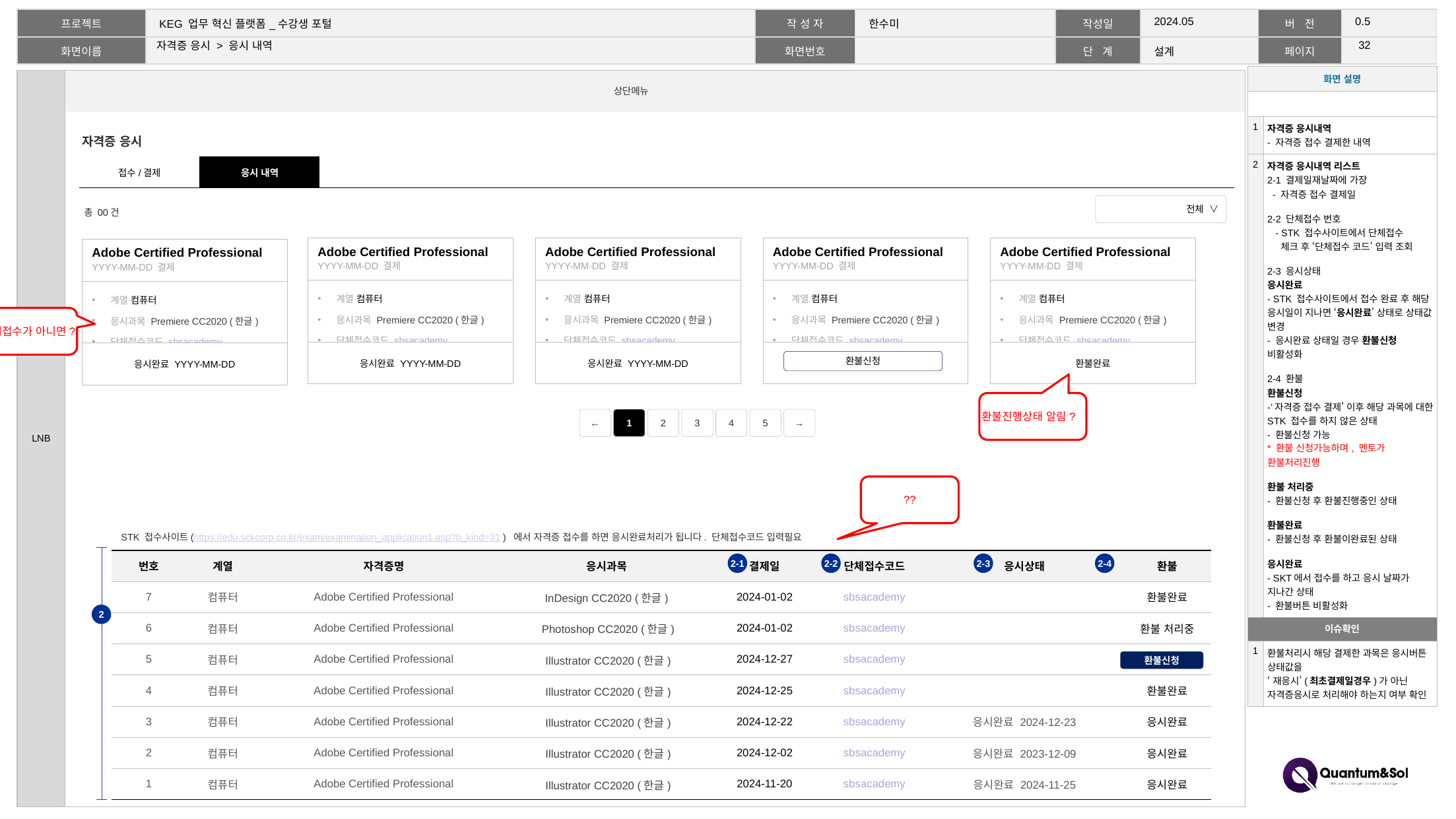

32

# 자격증 응시 > 응시 내역
| 화면 설명 |  |
| --- | --- |
|  |  |
| 1 | 자격증 응시내역 - 자격증 접수 결제한 내역 |
| 2 | 자격증 응시내역 리스트 2-1 결제일재날짜에 가장 - 자격증 접수 결제일 2-2 단체접수 번호 - STK 접수사이트에서 단체접수 체크 후 ‘단체접수 코드’ 입력 조회 2-3 응시상태 응시완료 - STK 접수사이트에서 접수 완료 후 해당 응시일이 지나면 ‘응시완료’ 상태로 상태값 변경 - 응시완료 상태일 경우 환불신청 비활성화 2-4 환불 환불신청 -’자격증 접수 결제’ 이후 해당 과목에 대한 STK 접수를 하지 않은 상태 - 환불신청 가능 \* 환불 신청가능하며, 멘토가 환불처리진행 환불 처리중 - 환불신청 후 환불진행중인 상태 환불완료 - 환불신청 후 환불이완료된 상태 응시완료 - SKT에서 접수를 하고 응시 날짜가 지나간 상태 - 환불버튼 비활성화 |
| 이슈확인 |  |
| 1 | 환불처리시 해당 결제한 과목은 응시버튼 상태값을 ‘재응시’(최초결제일경우)가 아닌 자격증응시로 처리해야 하는지 여부 확인 |
자격증 응시
| 접수/결제 | 응시 내역 |  |  |  |  |  |  |  |  |
| --- | --- | --- | --- | --- | --- | --- | --- | --- | --- |
전체  ∨
총 00건
| Adobe Certified Professional YYYY-MM-DD 결제 |
| --- |
| 계열 컴퓨터 응시과목 Premiere CC2020 (한글) 단체접수코드 sbsacademy |
| 응시완료 YYYY-MM-DD |
| Adobe Certified Professional YYYY-MM-DD 결제 |
| --- |
| 계열 컴퓨터 응시과목 Premiere CC2020 (한글) 단체접수코드 sbsacademy |
| 응시완료 YYYY-MM-DD |
| Adobe Certified Professional YYYY-MM-DD 결제 |
| --- |
| 계열 컴퓨터 응시과목 Premiere CC2020 (한글) 단체접수코드 sbsacademy |
|  |
| Adobe Certified Professional YYYY-MM-DD 결제 |
| --- |
| 계열 컴퓨터 응시과목 Premiere CC2020 (한글) 단체접수코드 sbsacademy |
| 환불완료 |
| Adobe Certified Professional YYYY-MM-DD 결제 |
| --- |
| 계열 컴퓨터 응시과목 Premiere CC2020 (한글) 단체접수코드 sbsacademy |
| 응시완료 YYYY-MM-DD |
단체접수가 아니면?
환불신청
환불진행상태 알림?
←
1
2
3
4
5
→
??
STK 접수사이트(https://edu.sckcorp.co.kr/exam/examination_application1.asp?b_kind=31 )  에서 자격증 접수를 하면 응시완료처리가 됩니다. 단체접수코드 입력필요
| 번호 | 계열 | 자격증명 | 응시과목 | 결제일 | 단체접수코드 | 응시상태 | 환불 |
| --- | --- | --- | --- | --- | --- | --- | --- |
| 7 | 컴퓨터 | Adobe Certified Professional | InDesign CC2020 (한글) | 2024-01-02 | sbsacademy |  | 환불완료 |
| 6 | 컴퓨터 | Adobe Certified Professional | Photoshop CC2020 (한글) | 2024-01-02 | sbsacademy |  | 환불 처리중 |
| 5 | 컴퓨터 | Adobe Certified Professional | Illustrator CC2020 (한글) | 2024-12-27 | sbsacademy |  |  |
| 4 | 컴퓨터 | Adobe Certified Professional | Illustrator CC2020 (한글) | 2024-12-25 | sbsacademy |  | 환불완료 |
| 3 | 컴퓨터 | Adobe Certified Professional | Illustrator CC2020 (한글) | 2024-12-22 | sbsacademy | 응시완료 2024-12-23 | 응시완료 |
| 2 | 컴퓨터 | Adobe Certified Professional | Illustrator CC2020 (한글) | 2024-12-02 | sbsacademy | 응시완료 2023-12-09 | 응시완료 |
| 1 | 컴퓨터 | Adobe Certified Professional | Illustrator CC2020 (한글) | 2024-11-20 | sbsacademy | 응시완료 2024-11-25 | 응시완료 |
2-1
2-2
2-3
2-4
2
환불신청